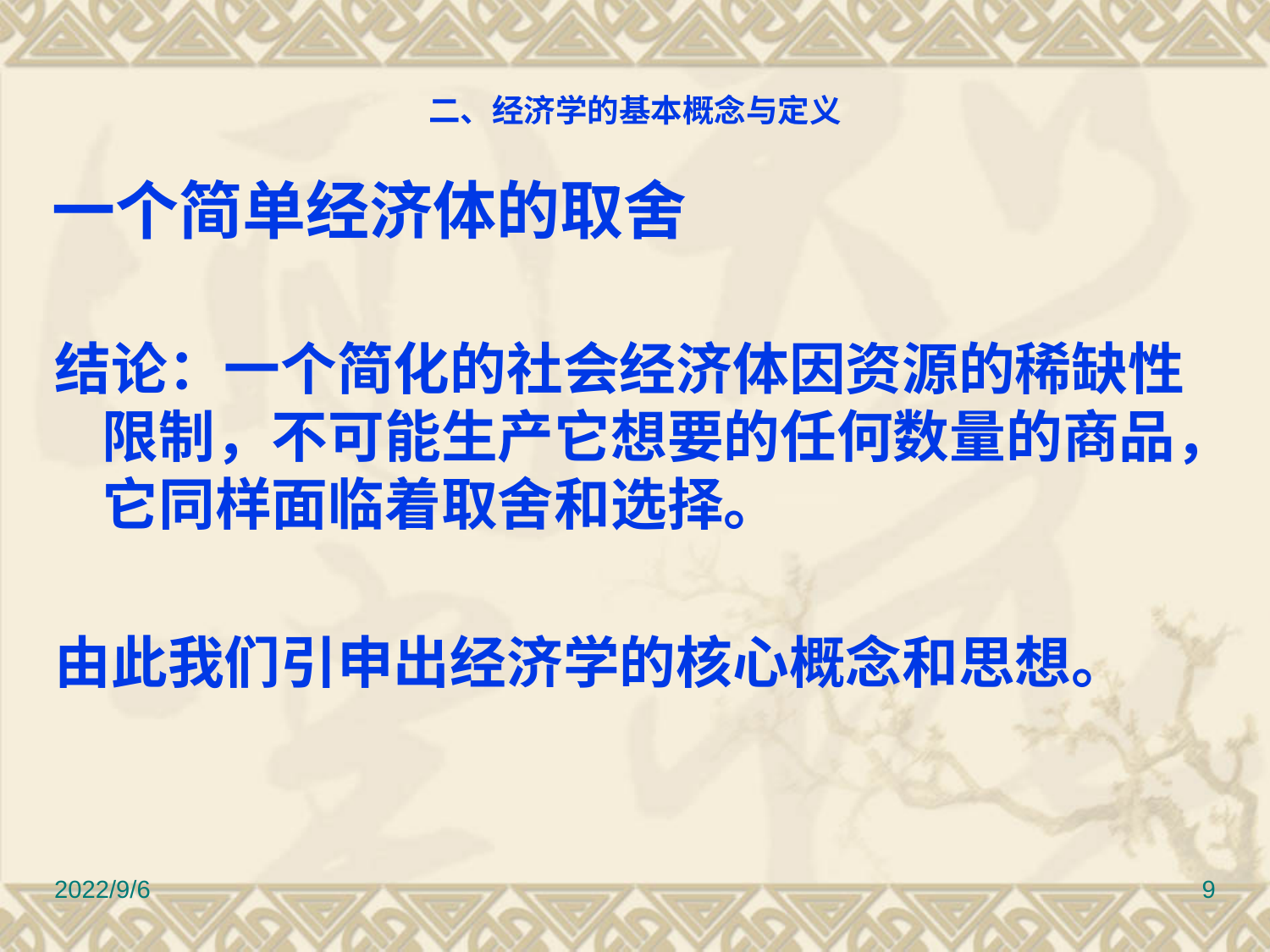

二、经济学的基本概念与定义
一个简单经济体的取舍
结论：一个简化的社会经济体因资源的稀缺性限制，不可能生产它想要的任何数量的商品，它同样面临着取舍和选择。

由此我们引申出经济学的核心概念和思想。

2022/9/6
9